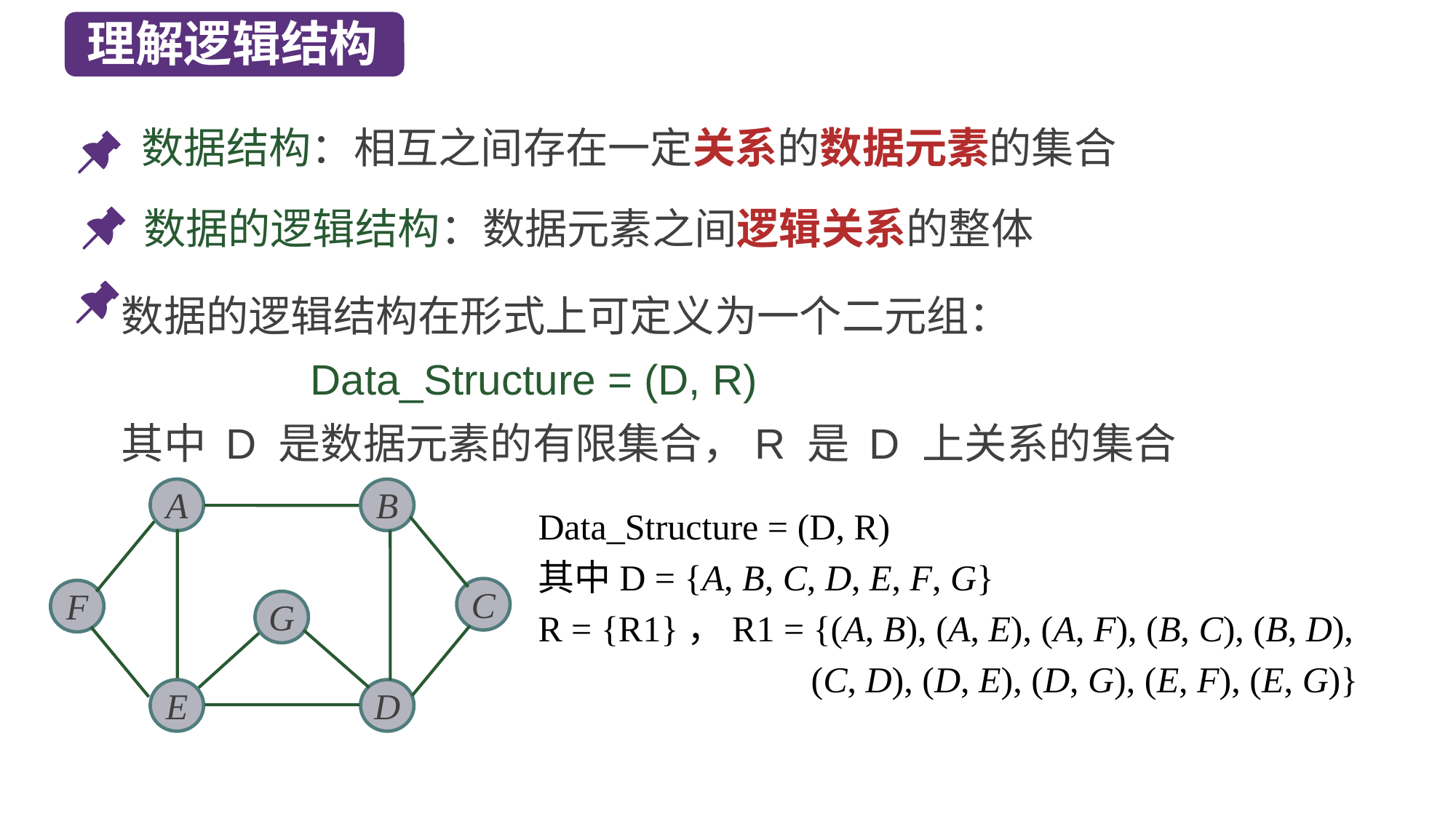

理解逻辑结构

数据结构：相互之间存在一定关系的数据元素的集合

数据的逻辑结构：数据元素之间逻辑关系的整体

数据的逻辑结构在形式上可定义为一个二元组：
                Data_Structure = (D, R)
其中 D 是数据元素的有限集合，R 是 D 上关系的集合

A
B

C
F
G

E
D

Data_Structure = (D, R)
其中D = {A, B, C, D, E, F, G}
R = {R1}，R1 = {(A, B), (A, E), (A, F), (B, C), (B, D),
                              (C, D), (D, E), (D, G), (E, F), (E, G)}